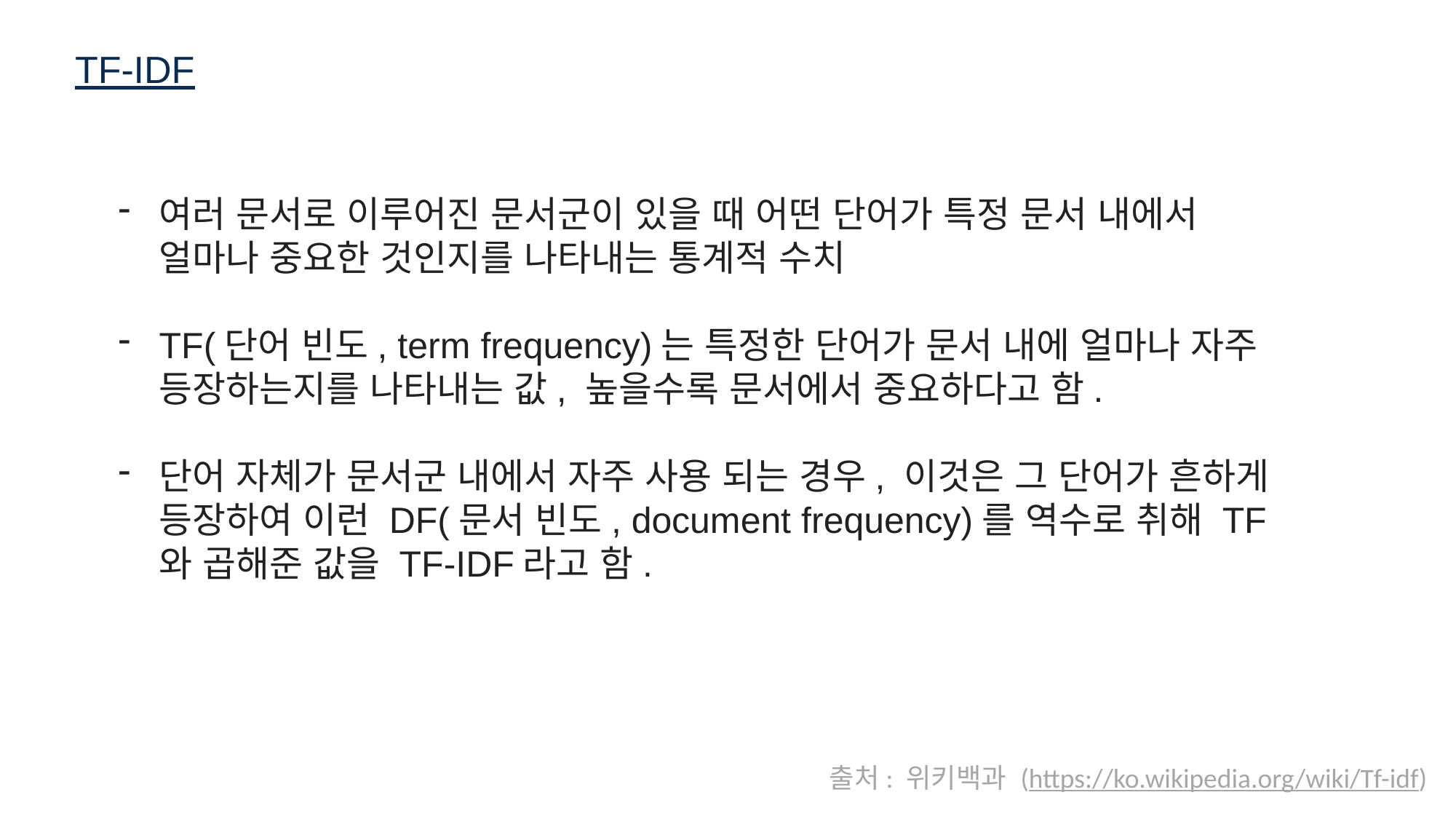

# TF-IDF
여러 문서로 이루어진 문서군이 있을 때 어떤 단어가 특정 문서 내에서 얼마나 중요한 것인지를 나타내는 통계적 수치

TF(단어 빈도, term frequency)는 특정한 단어가 문서 내에 얼마나 자주 등장하는지를 나타내는 값, 높을수록 문서에서 중요하다고 함.

단어 자체가 문서군 내에서 자주 사용 되는 경우, 이것은 그 단어가 흔하게 등장하여 이런 DF(문서 빈도, document frequency)를 역수로 취해 TF와 곱해준 값을 TF-IDF라고 함.
출처: 위키백과 (https://ko.wikipedia.org/wiki/Tf-idf)